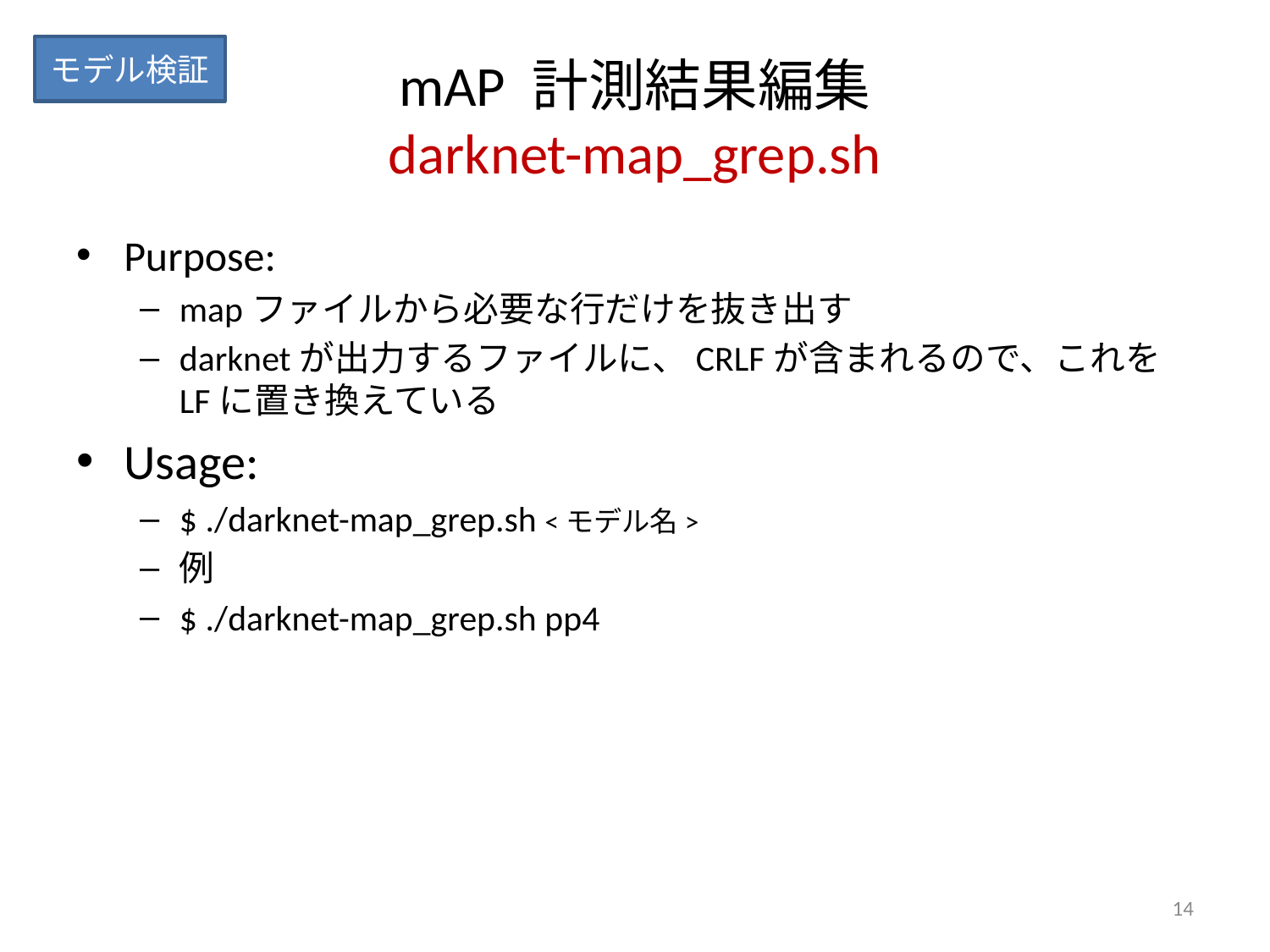

モデル検証
# mAP 計測結果編集 darknet-map_grep.sh
Purpose:
mapファイルから必要な行だけを抜き出す
darknetが出力するファイルに、CRLFが含まれるので、これをLFに置き換えている
Usage:
$ ./darknet-map_grep.sh <モデル名>
例
$ ./darknet-map_grep.sh pp4
14